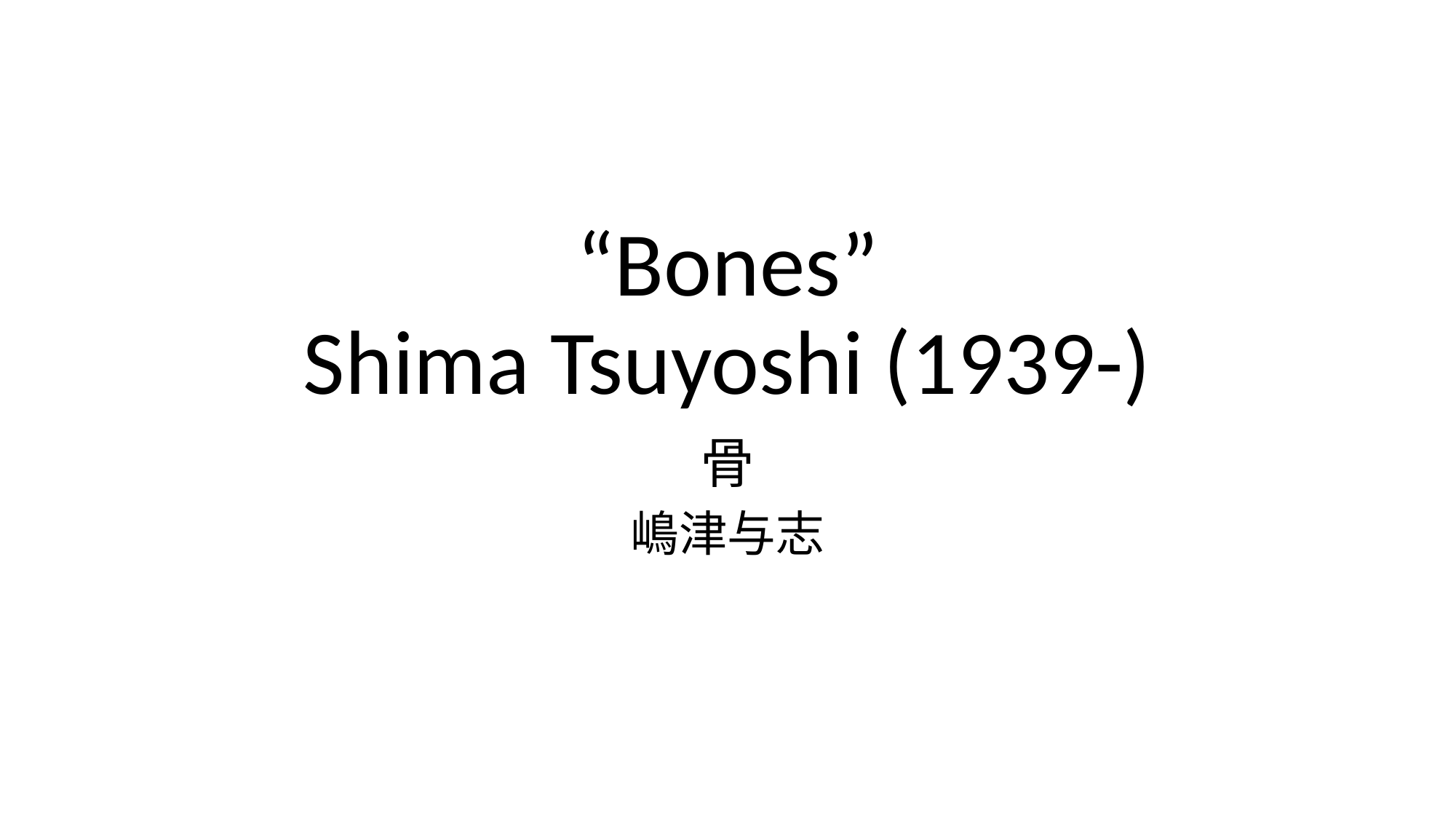

# “Bones” Shima Tsuyoshi (1939-)
骨
嶋津与志